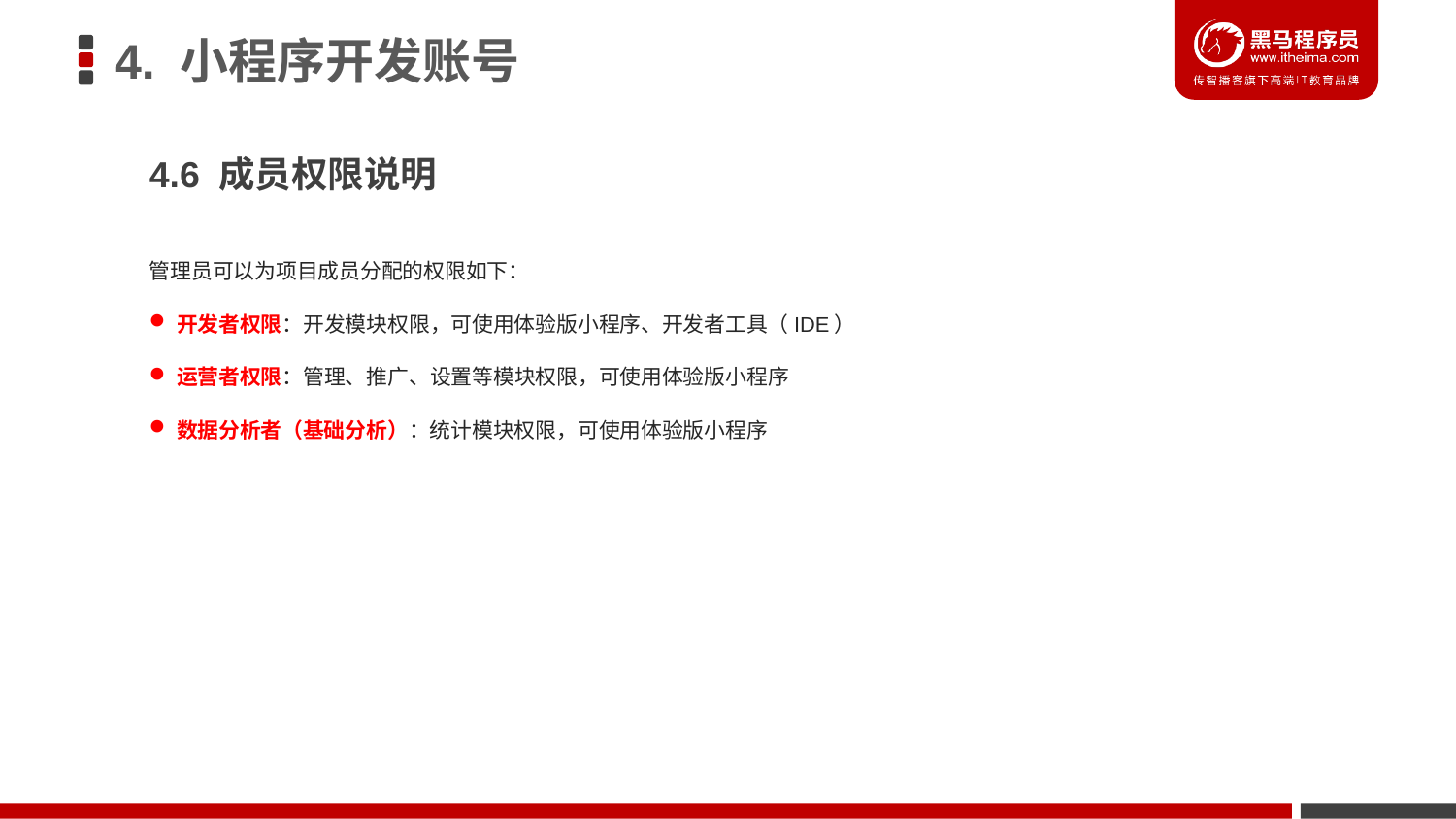

# 4. 小程序开发账号
4.6 成员权限说明
管理员可以为项目成员分配的权限如下：
开发者权限：开发模块权限，可使用体验版小程序、开发者工具（IDE）
运营者权限：管理、推广、设置等模块权限，可使用体验版小程序
数据分析者（基础分析）：统计模块权限，可使用体验版小程序